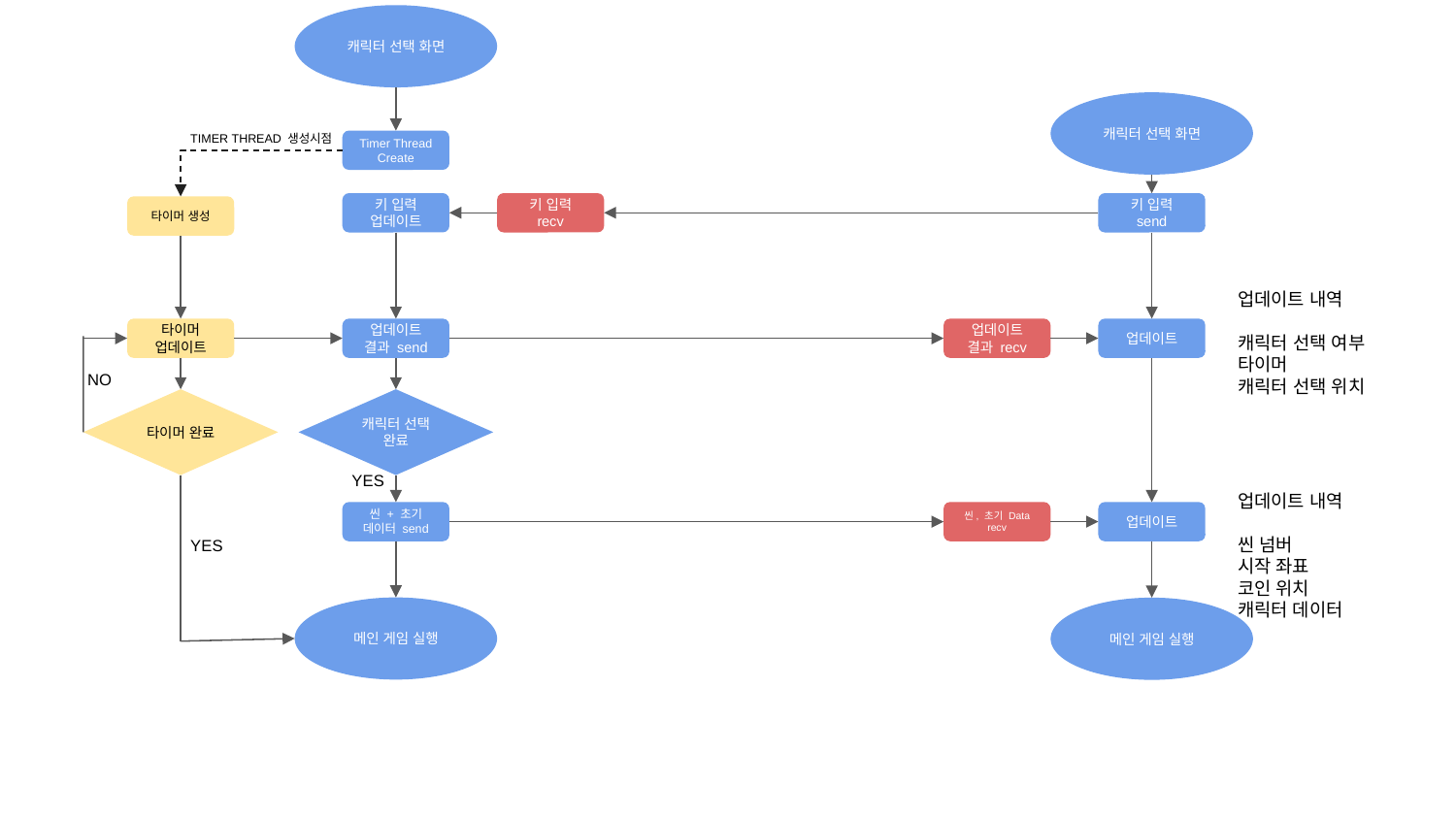

캐릭터 선택 화면
캐릭터 선택 화면
TIMER THREAD 생성시점
Timer Thread Create
키 입력 업데이트
키 입력 recv
키 입력 send
타이머 생성
업데이트 내역

캐릭터 선택 여부
타이머
캐릭터 선택 위치
타이머 업데이트
업데이트 결과 send
업데이트 결과 recv
업데이트
NO
타이머 완료
캐릭터 선택 완료
YES
업데이트 내역

씬 넘버
시작 좌표
코인 위치
캐릭터 데이터
씬 + 초기 데이터 send
씬, 초기 Data
recv
업데이트
YES
메인 게임 실행
메인 게임 실행